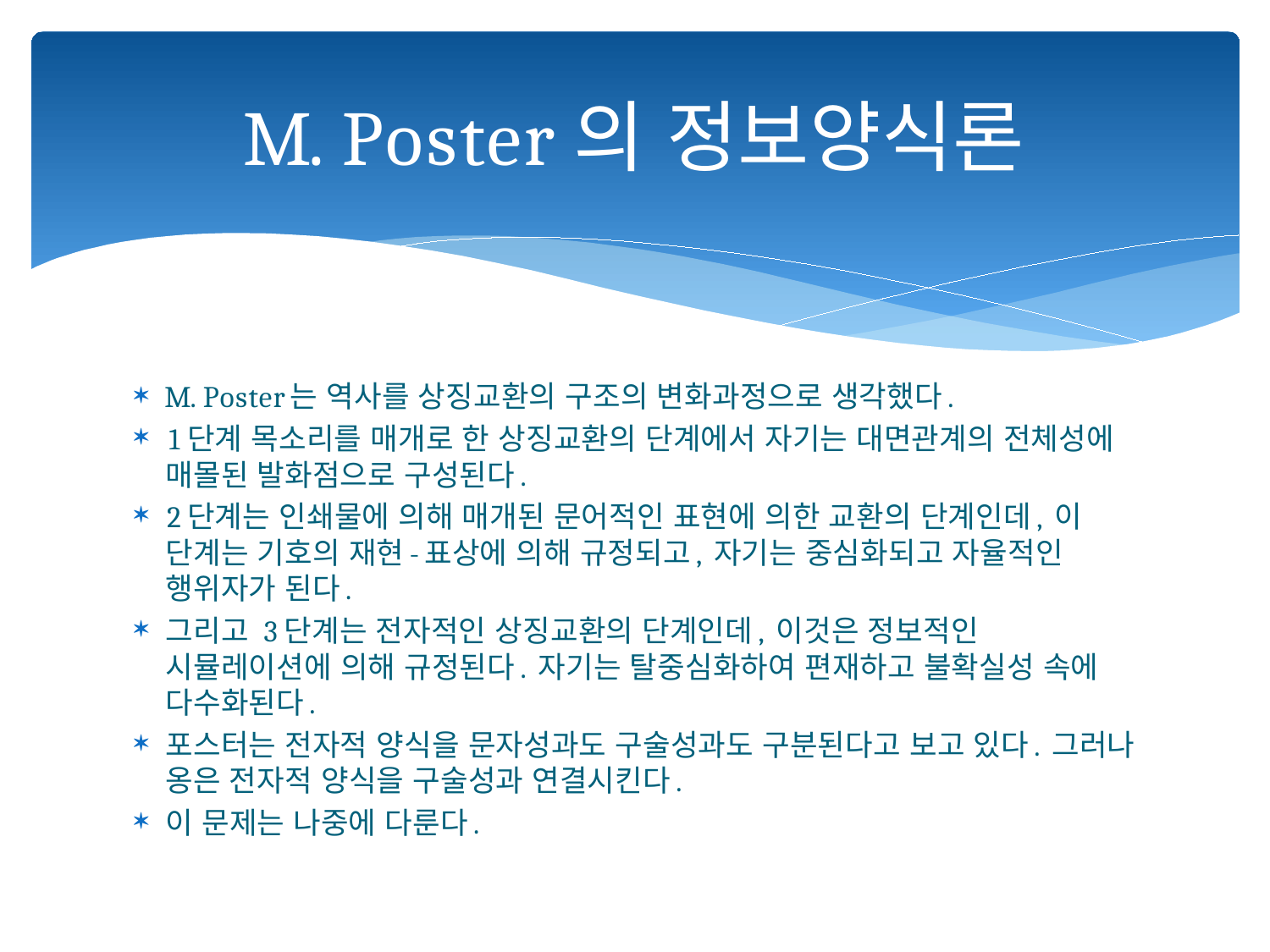

# M. Poster의 정보양식론
M. Poster는 역사를 상징교환의 구조의 변화과정으로 생각했다.
1단계 목소리를 매개로 한 상징교환의 단계에서 자기는 대면관계의 전체성에 매몰된 발화점으로 구성된다.
2단계는 인쇄물에 의해 매개된 문어적인 표현에 의한 교환의 단계인데, 이 단계는 기호의 재현-표상에 의해 규정되고, 자기는 중심화되고 자율적인 행위자가 된다.
그리고 3단계는 전자적인 상징교환의 단계인데, 이것은 정보적인 시뮬레이션에 의해 규정된다. 자기는 탈중심화하여 편재하고 불확실성 속에 다수화된다.
포스터는 전자적 양식을 문자성과도 구술성과도 구분된다고 보고 있다. 그러나 옹은 전자적 양식을 구술성과 연결시킨다.
이 문제는 나중에 다룬다.